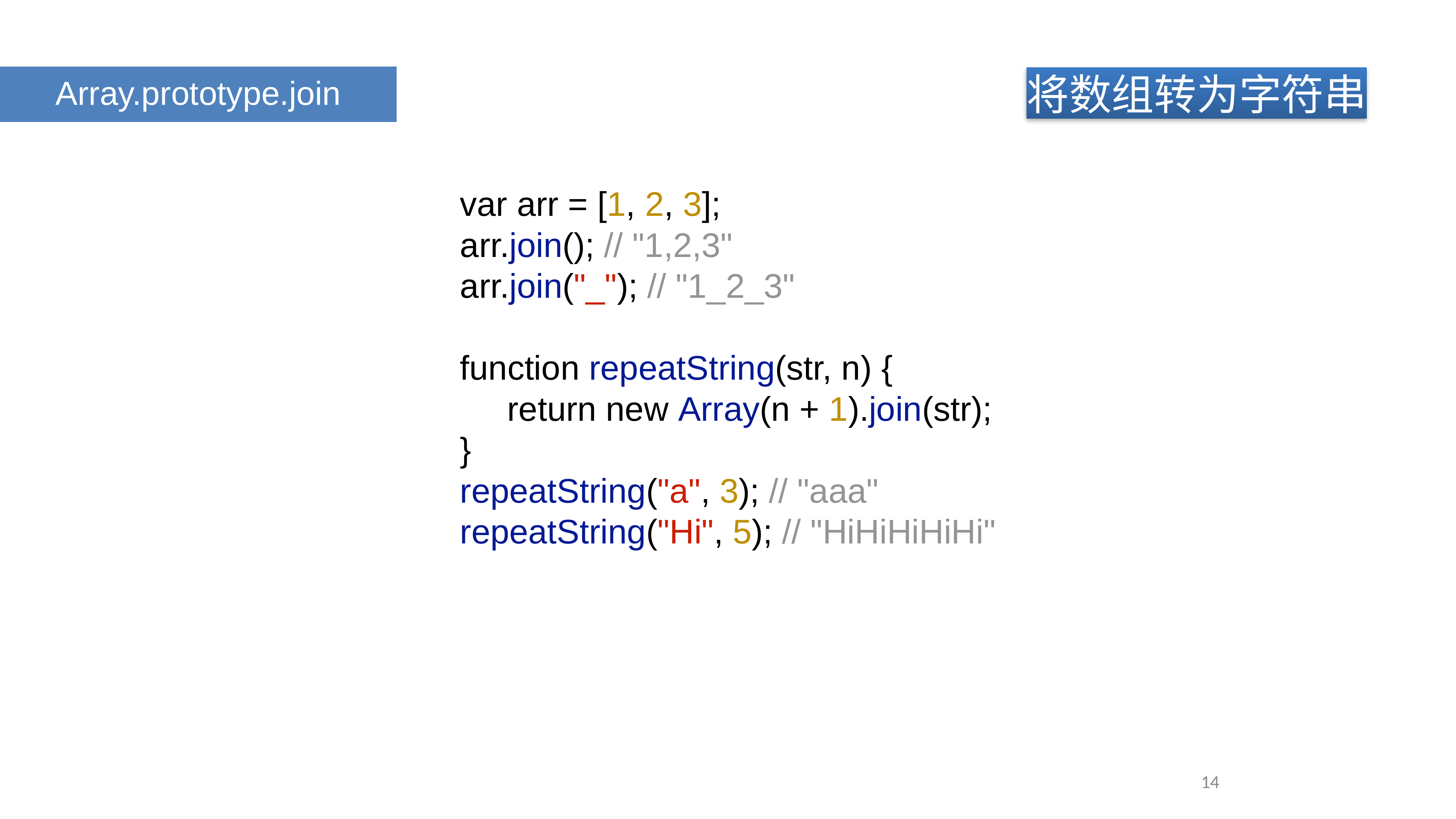

Array.prototype.join
将数组转为字符串
var arr = [1, 2, 3];
arr.join(); // "1,2,3"
arr.join("_"); // "1_2_3"

function repeatString(str, n) {
     return new Array(n + 1).join(str);
}
repeatString("a", 3); // "aaa"
repeatString("Hi", 5); // "HiHiHiHiHi"
14